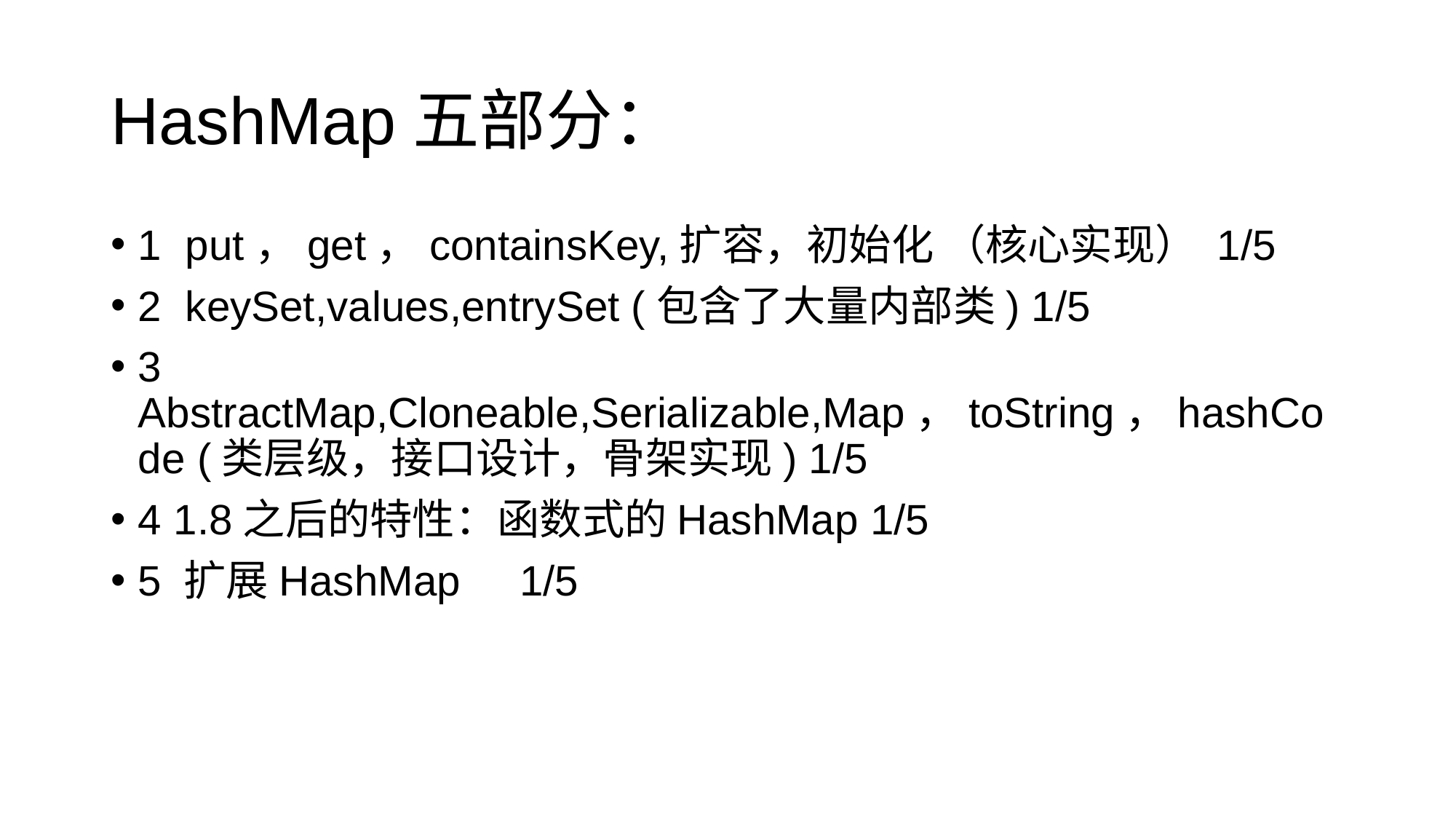

# HashMap五部分：
1  put，get，containsKey,扩容，初始化 （核心实现） 1/5
2  keySet,values,entrySet (包含了大量内部类) 1/5
3  AbstractMap,Cloneable,Serializable,Map，toString，hashCode (类层级，接口设计，骨架实现) 1/5
4 1.8之后的特性：函数式的HashMap 1/5
5 扩展HashMap     1/5